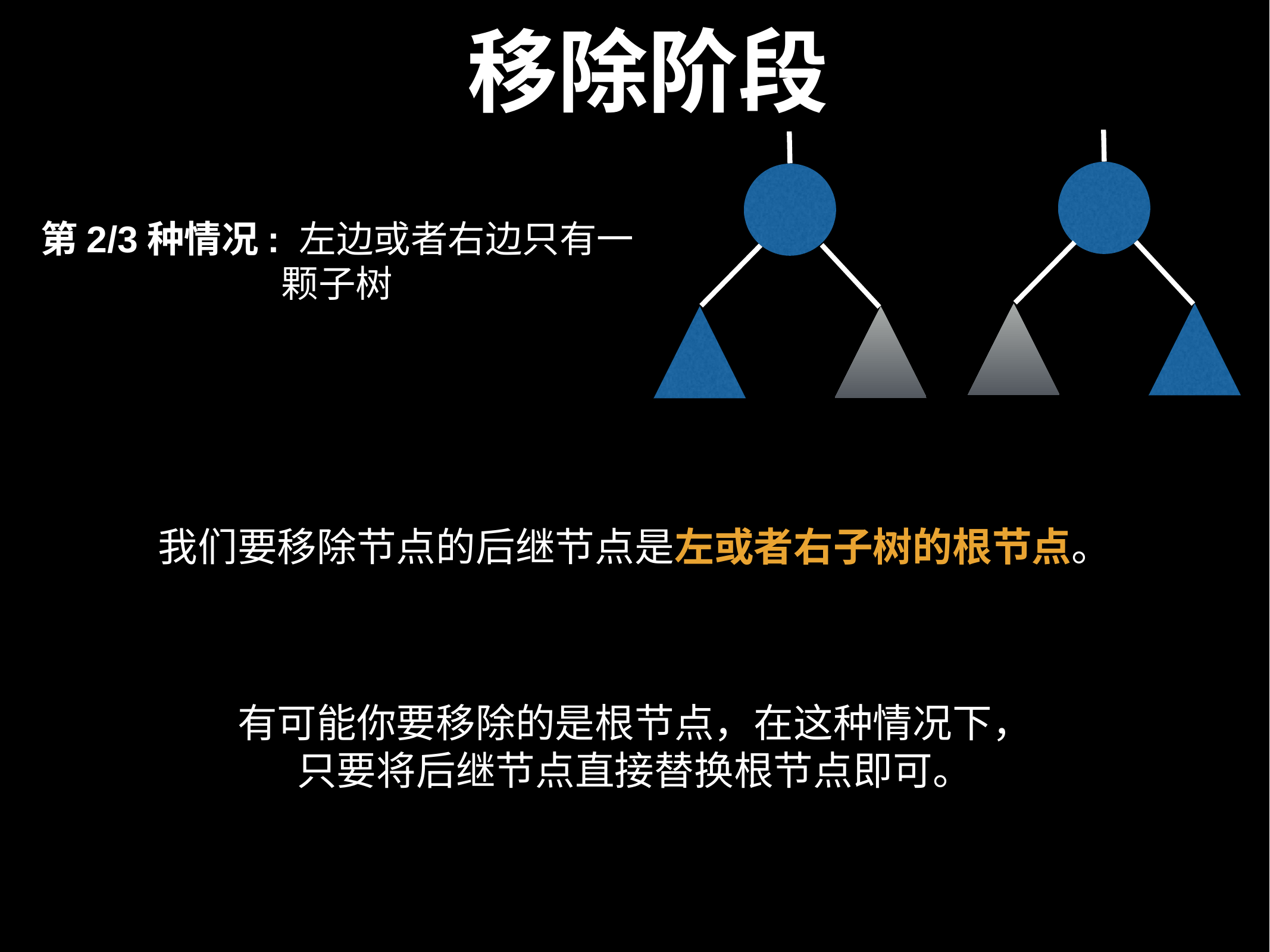

# 移除阶段

第2/3种情况: 左边或者右边只有一颗子树

我们要移除节点的后继节点是左或者右子树的根节点。
有可能你要移除的是根节点，在这种情况下，
只要将后继节点直接替换根节点即可。